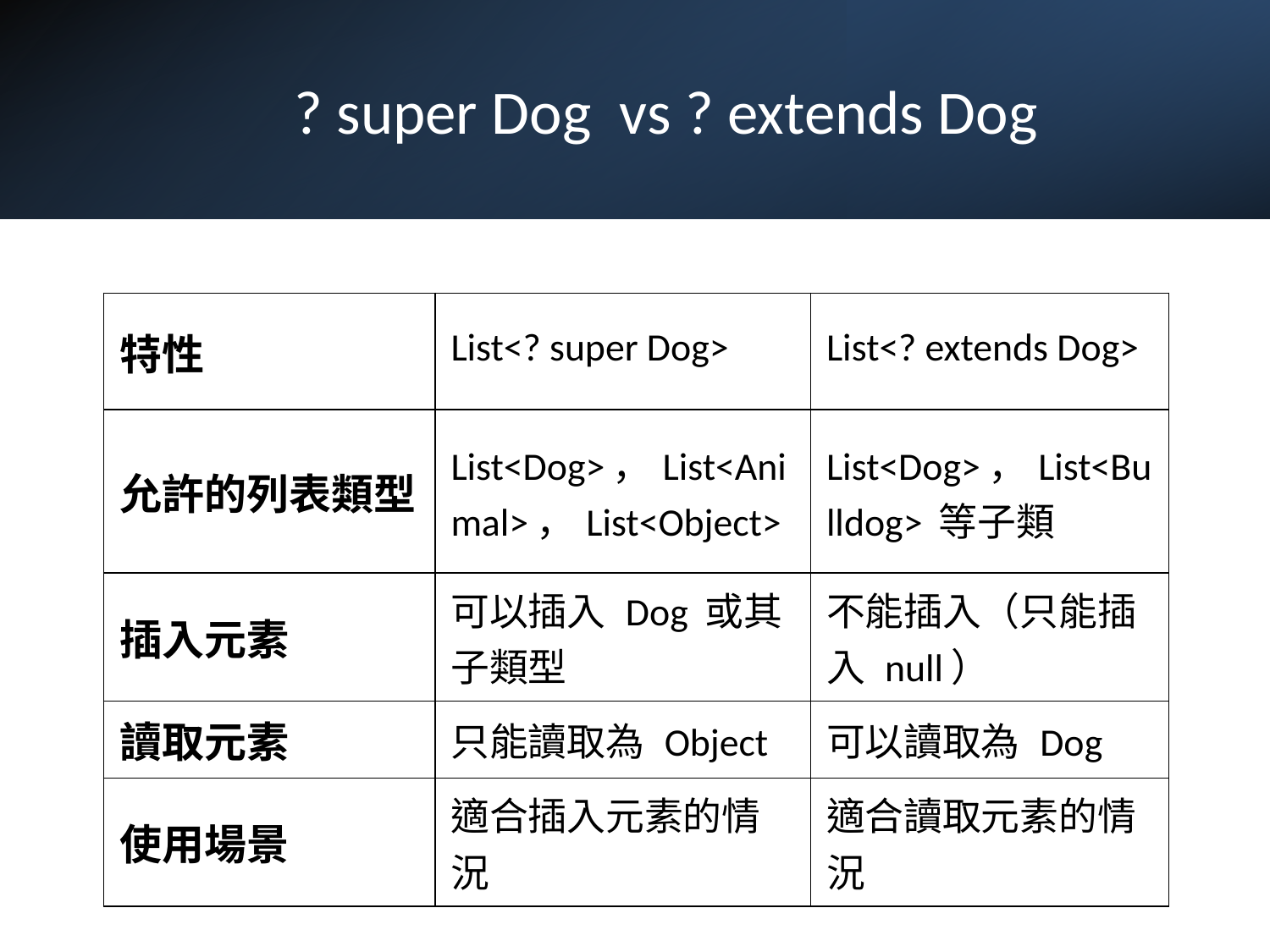

# ? super Dog  vs ? extends Dog
| 特性 | List<? super Dog> | List<? extends Dog> |
| --- | --- | --- |
| 允許的列表類型 | List<Dog>，List<Animal>，List<Object> | List<Dog>，List<Bulldog> 等子類 |
| 插入元素 | 可以插入 Dog 或其子類型 | 不能插入（只能插入 null） |
| 讀取元素 | 只能讀取為 Object | 可以讀取為 Dog |
| 使用場景 | 適合插入元素的情況 | 適合讀取元素的情況 |